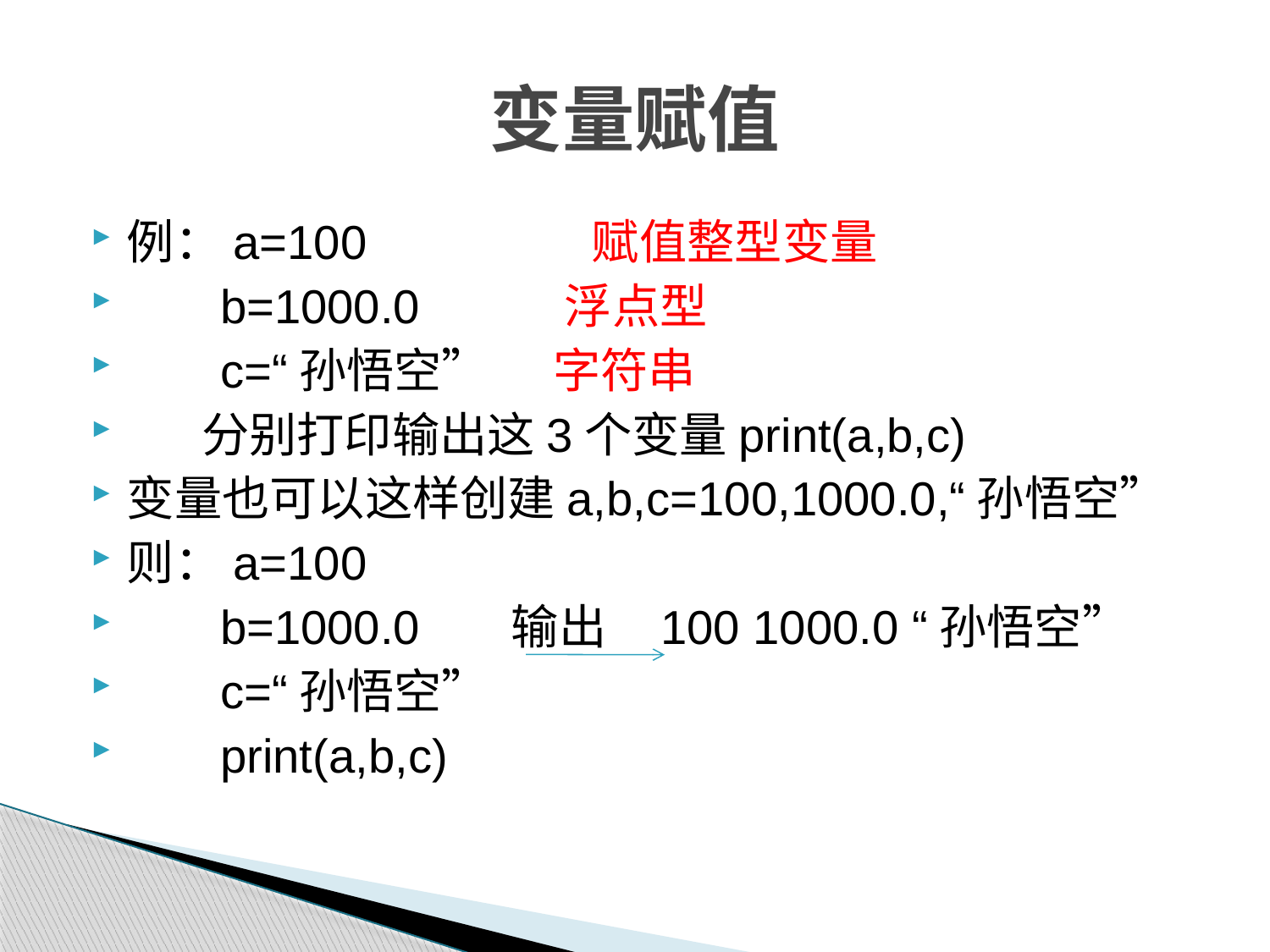

# 变量赋值
例：a=100                赋值整型变量
       b=1000.0          浮点型
       c=“孙悟空”      字符串
      分别打印输出这3个变量print(a,b,c)
变量也可以这样创建a,b,c=100,1000.0,“孙悟空”
则：a=100
       b=1000.0      输出    100 1000.0 “孙悟空”
       c=“孙悟空”
       print(a,b,c)